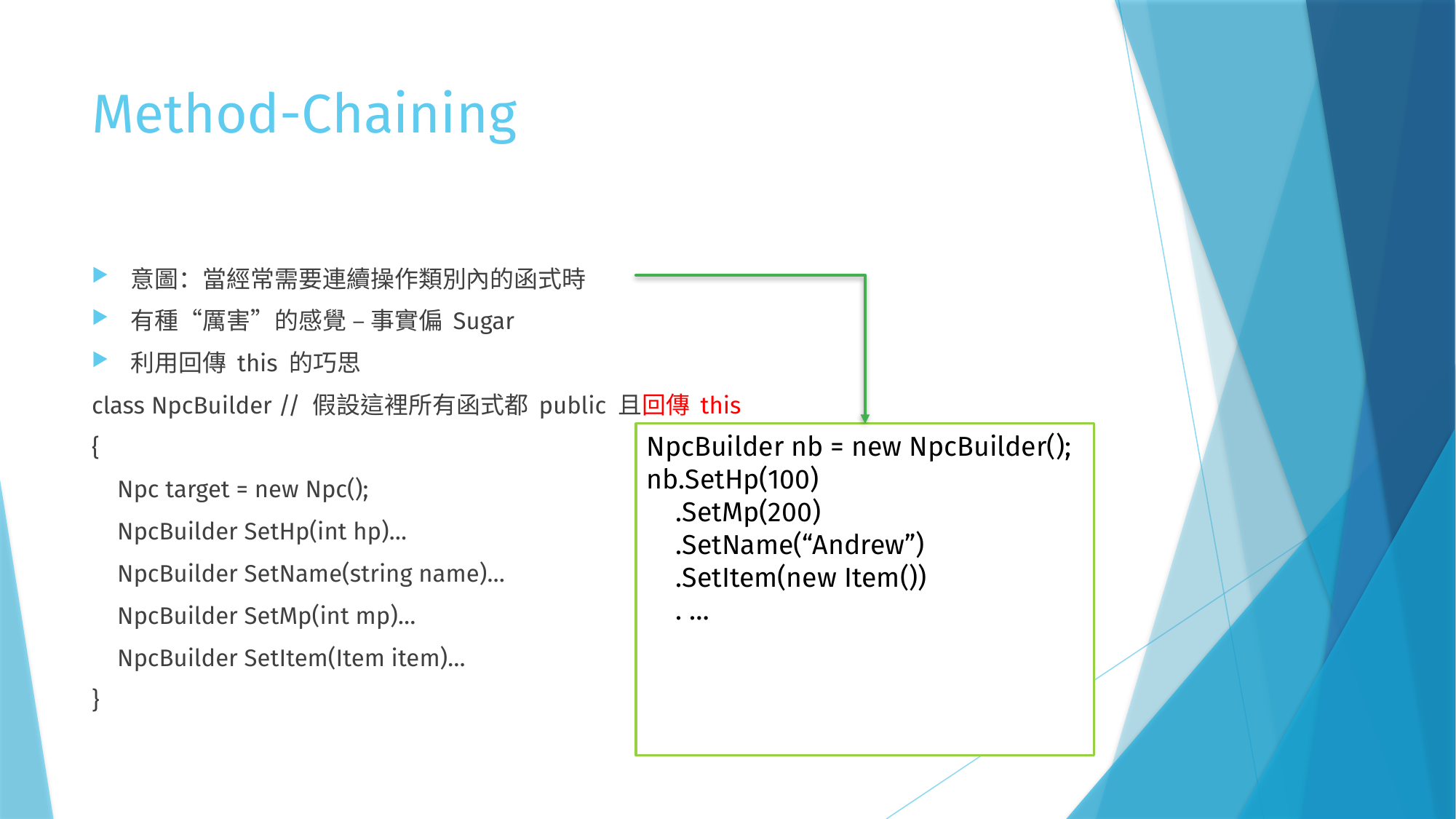

# Method-Chaining
意圖：當經常需要連續操作類別內的函式時
有種“厲害”的感覺 – 事實偏 Sugar
利用回傳 this 的巧思
class NpcBuilder // 假設這裡所有函式都 public 且回傳 this
{
    Npc target = new Npc();
    NpcBuilder SetHp(int hp)…
    NpcBuilder SetName(string name)…
    NpcBuilder SetMp(int mp)…
    NpcBuilder SetItem(Item item)…
}

NpcBuilder nb = new NpcBuilder();
nb.SetHp(100)
    .SetMp(200)
    .SetName(“Andrew”)
    .SetItem(new Item())
    . …